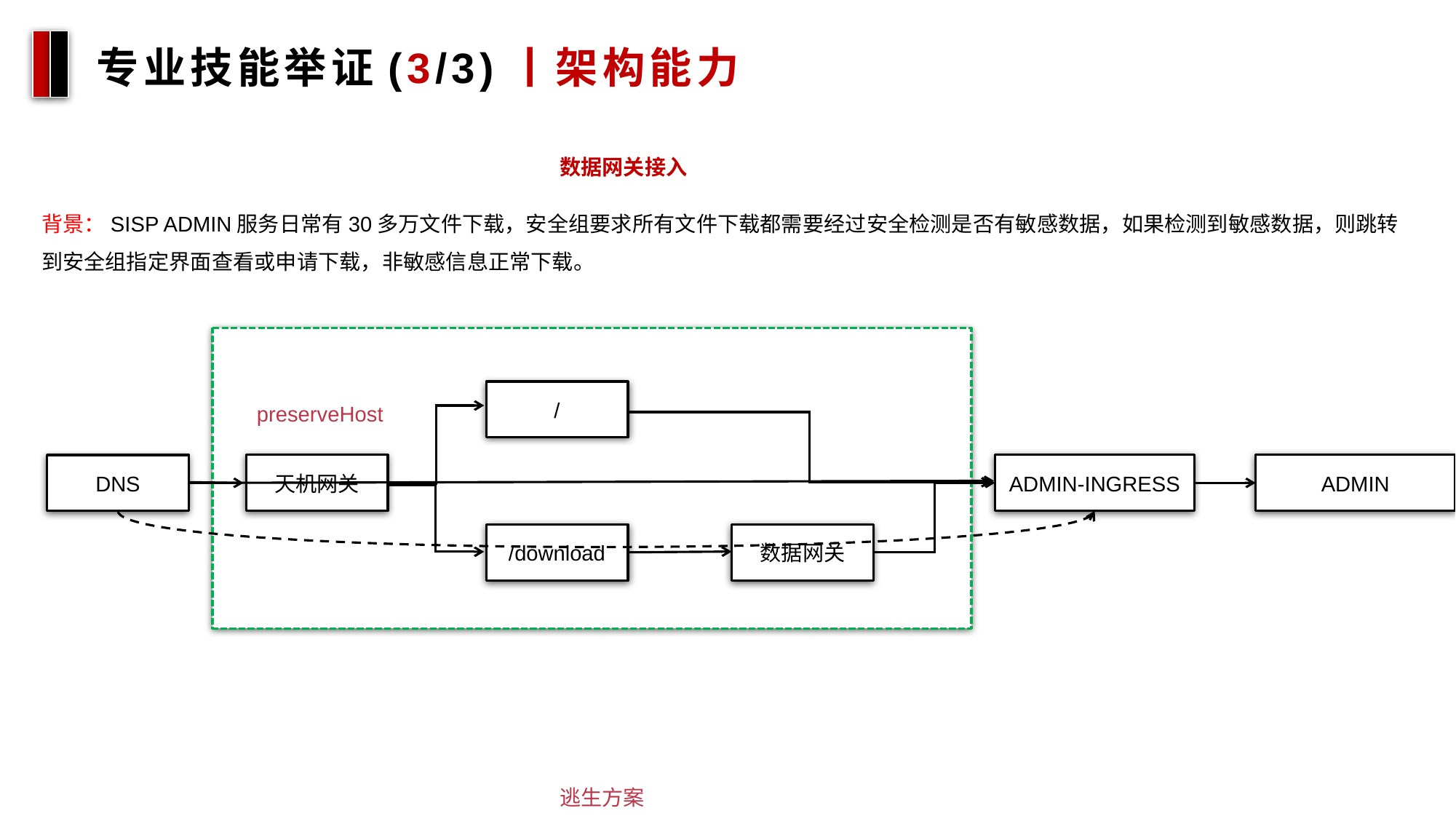

专业技能举证(3/3)丨架构能力
数据网关接入
背景：SISP ADMIN服务日常有30多万文件下载，安全组要求所有文件下载都需要经过安全检测是否有敏感数据，如果检测到敏感数据，则跳转到安全组指定界面查看或申请下载，非敏感信息正常下载。

/
preserveHost
天机网关
ADMIN-INGRESS
ADMIN
DNS
/download
数据网关
逃生方案